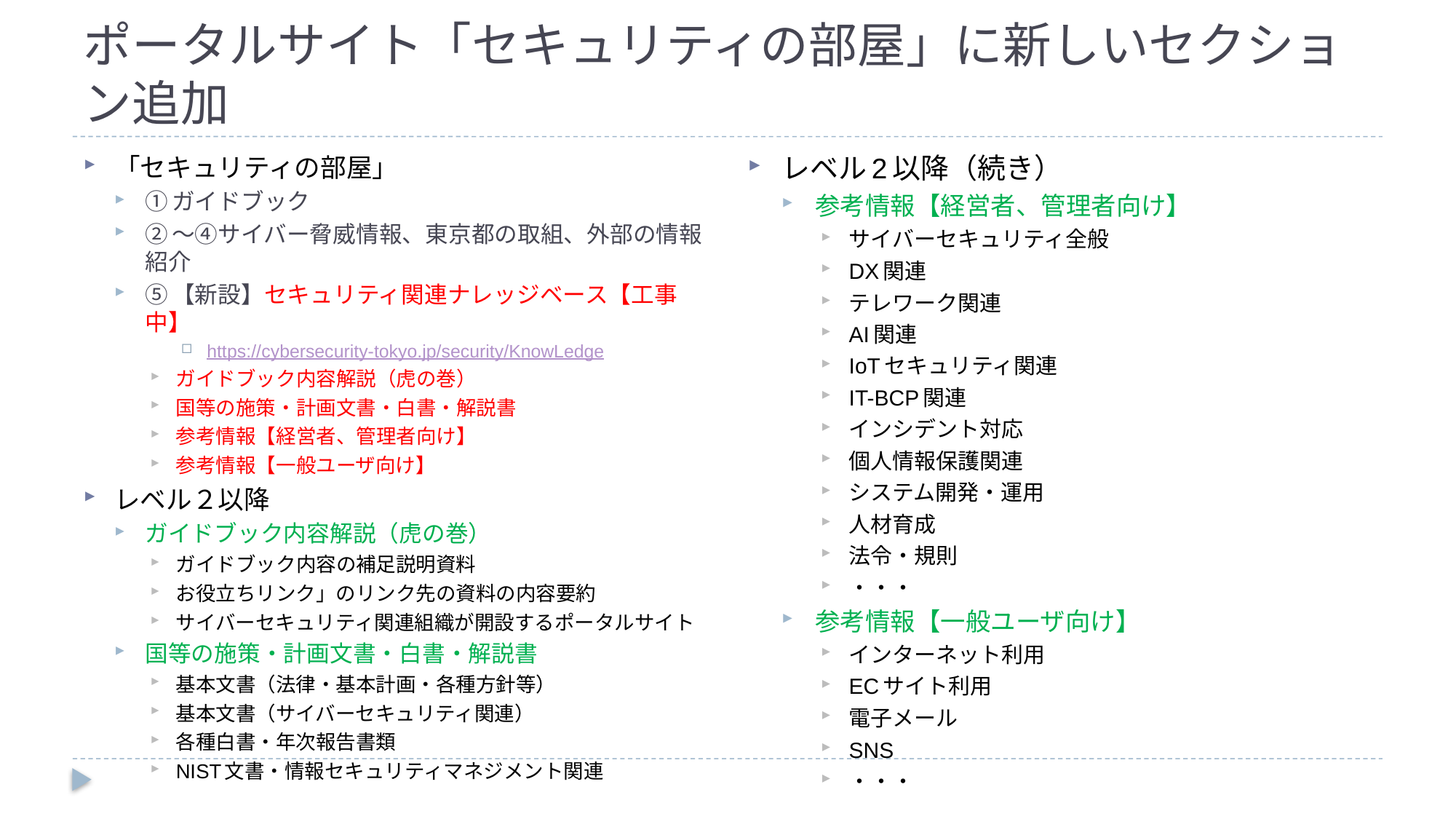

# ポータルサイト「セキュリティの部屋」に新しいセクション追加
レベル2以降（続き）
参考情報【経営者、管理者向け】
サイバーセキュリティ全般
DX関連
テレワーク関連
AI関連
IoTセキュリティ関連
IT-BCP関連
インシデント対応
個人情報保護関連
システム開発・運用
人材育成
法令・規則
・・・
参考情報【一般ユーザ向け】
インターネット利用
ECサイト利用
電子メール
SNS
・・・

「セキュリティの部屋」
①ガイドブック
②～④サイバー脅威情報、東京都の取組、外部の情報紹介
⑤【新設】セキュリティ関連ナレッジベース【工事中】
https://cybersecurity-tokyo.jp/security/KnowLedge
ガイドブック内容解説（虎の巻）
国等の施策・計画文書・白書・解説書
参考情報【経営者、管理者向け】
参考情報【一般ユーザ向け】
レベル２以降
ガイドブック内容解説（虎の巻）
ガイドブック内容の補足説明資料
お役立ちリンク」のリンク先の資料の内容要約
サイバーセキュリティ関連組織が開設するポータルサイト
国等の施策・計画文書・白書・解説書
基本文書（法律・基本計画・各種方針等）
基本文書（サイバーセキュリティ関連）
各種白書・年次報告書類
NIST文書・情報セキュリティマネジメント関連